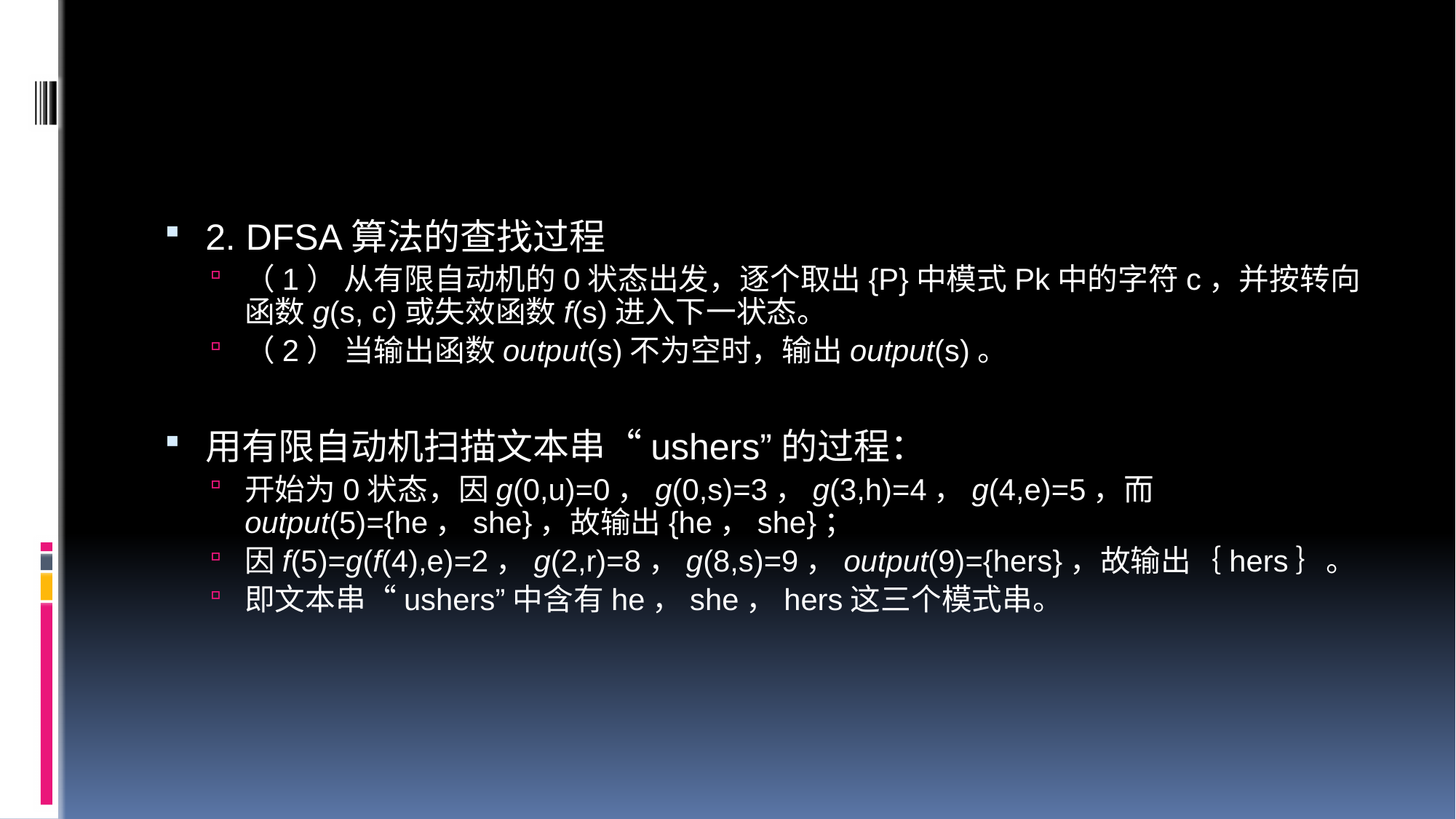

#
2. DFSA算法的查找过程
（1） 从有限自动机的0状态出发，逐个取出{P}中模式Pk中的字符c，并按转向函数g(s, c)或失效函数f(s)进入下一状态。
（2） 当输出函数output(s)不为空时，输出output(s)。

用有限自动机扫描文本串“ushers”的过程：
开始为0状态，因g(0,u)=0，g(0,s)=3，g(3,h)=4，g(4,e)=5，而output(5)={he，she}，故输出{he，she}；
因f(5)=g(f(4),e)=2，g(2,r)=8，g(8,s)=9，output(9)={hers}，故输出｛hers｝。
即文本串“ushers”中含有he，she，hers这三个模式串。